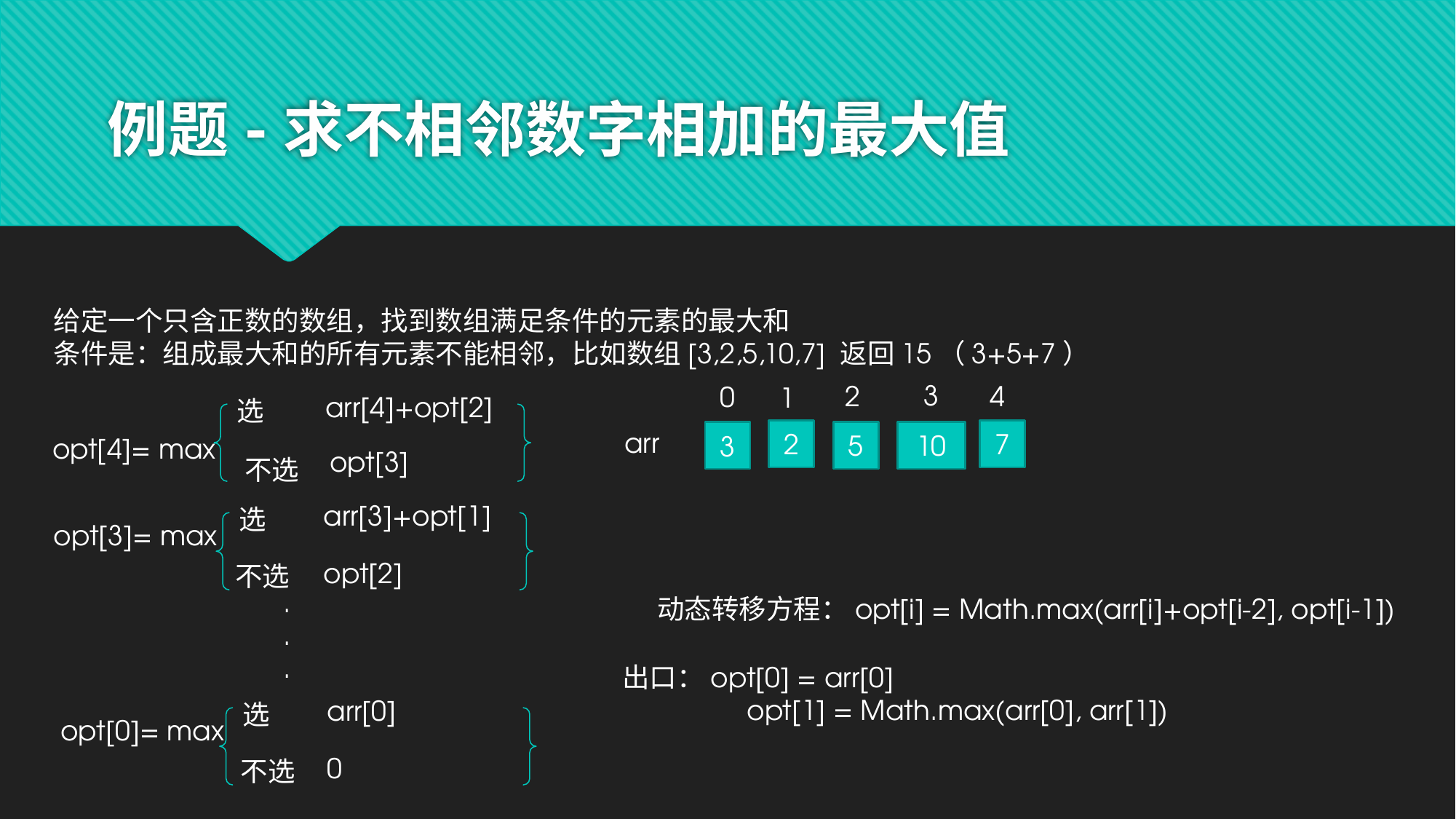

# 例题-求不相邻数字相加的最大值
给定一个只含正数的数组，找到数组满足条件的元素的最大和
条件是：组成最大和的所有元素不能相邻，比如数组[3,2,5,10,7] 返回15（3+5+7）
3
4
2
0
1
arr[4]+opt[2]
选

arr
2
7
5
3
10
opt[4]= max
opt[3]
不选

arr[3]+opt[1]
选

opt[3]= max
opt[2]
不选

.
.
.
动态转移方程：opt[i] = Math.max(arr[i]+opt[i-2], opt[i-1])
出口：opt[0] = arr[0]
	  opt[1] = Math.max(arr[0], arr[1])

arr[0]

选

opt[0]= max
0
不选